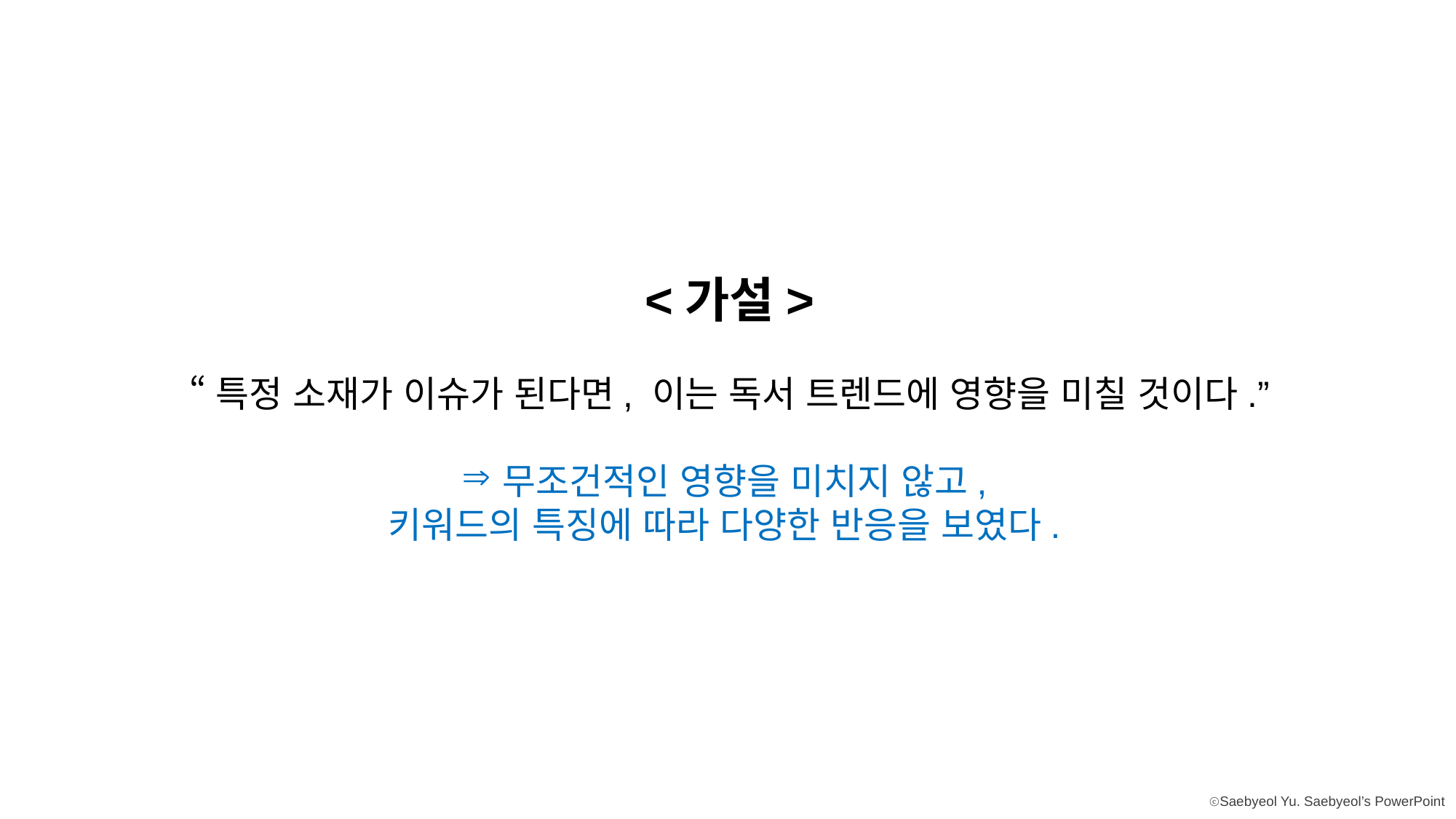

<가설>

“특정 소재가 이슈가 된다면, 이는 독서 트렌드에 영향을 미칠 것이다.”

무조건적인 영향을 미치지 않고,
키워드의 특징에 따라 다양한 반응을 보였다.